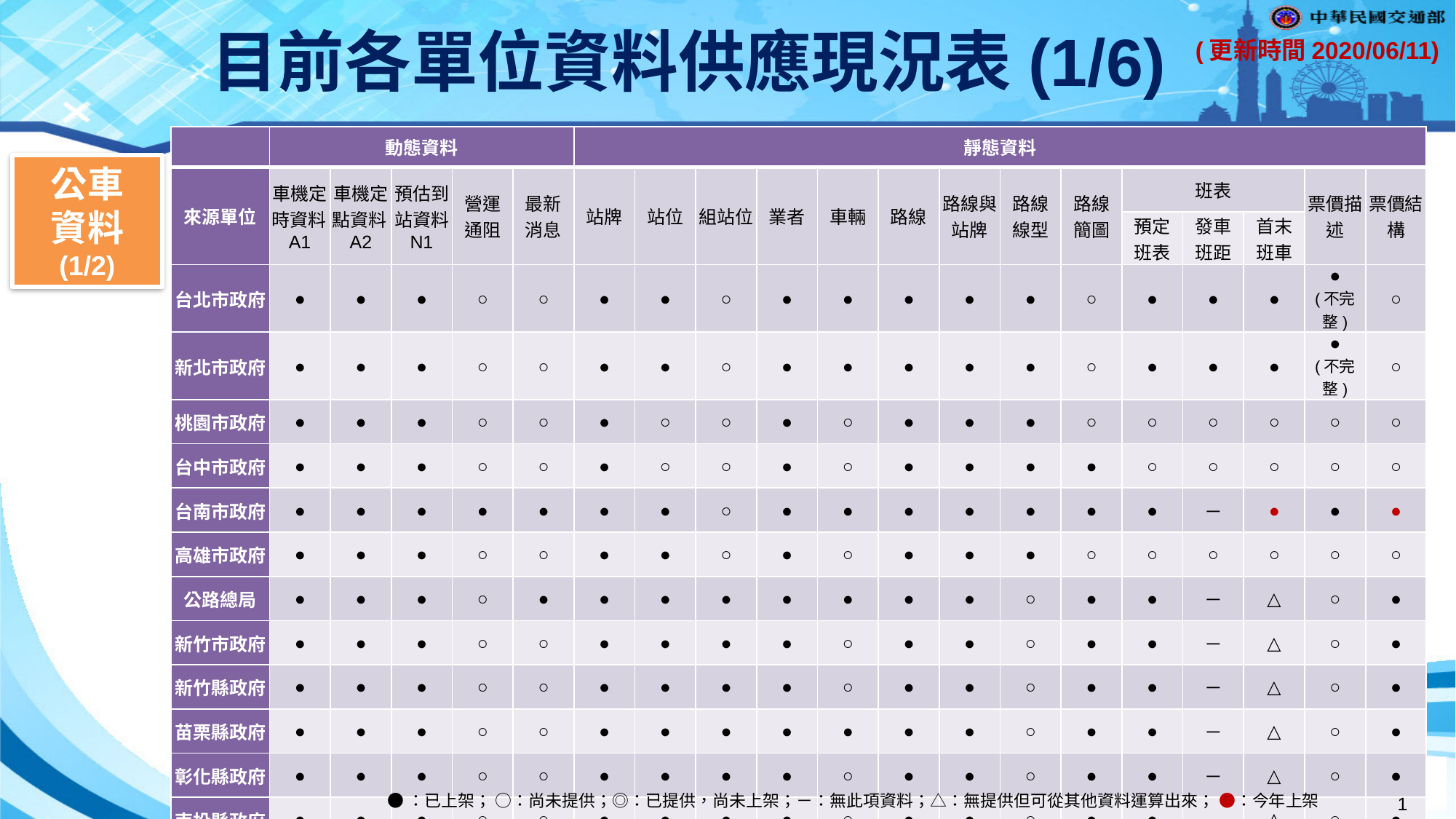

目前各單位資料供應現況表(1/6)
|  | 動態資料 |  |  |  |  | 靜態資料 |  |  |  |  |  |  |  |  |  |  |  |  |  |
| --- | --- | --- | --- | --- | --- | --- | --- | --- | --- | --- | --- | --- | --- | --- | --- | --- | --- | --- | --- |
| 來源單位 | 車機定時資料A1 | 車機定點資料A2 | 預估到站資料 N1 | 營運 通阻 | 最新 消息 | 站牌 | 站位 | 組站位 | 業者 | 車輛 | 路線 | 路線與站牌 | 路線 線型 | 路線 簡圖 | 班表 |  |  | 票價描述 | 票價結構 |
|  |  |  |  |  |  |  |  |  |  |  |  |  |  |  | 預定 班表 | 發車 班距 | 首末 班車 |  |  |
| 台北市政府 | ● | ● | ● | ○ | ○ | ● | ● | ○ | ● | ● | ● | ● | ● | ○ | ● | ● | ● | ● (不完整) | ○ |
| 新北市政府 | ● | ● | ● | ○ | ○ | ● | ● | ○ | ● | ● | ● | ● | ● | ○ | ● | ● | ● | ● (不完整) | ○ |
| 桃園市政府 | ● | ● | ● | ○ | ○ | ● | ○ | ○ | ● | ○ | ● | ● | ● | ○ | ○ | ○ | ○ | ○ | ○ |
| 台中市政府 | ● | ● | ● | ○ | ○ | ● | ○ | ○ | ● | ○ | ● | ● | ● | ● | ○ | ○ | ○ | ○ | ○ |
| 台南市政府 | ● | ● | ● | ● | ● | ● | ● | ○ | ● | ● | ● | ● | ● | ● | ● | ─ | ● | ● | ● |
| 高雄市政府 | ● | ● | ● | ○ | ○ | ● | ● | ○ | ● | ○ | ● | ● | ● | ○ | ○ | ○ | ○ | ○ | ○ |
| 公路總局 | ● | ● | ● | ○ | ● | ● | ● | ● | ● | ● | ● | ● | ○ | ● | ● | ─ | △ | ○ | ● |
| 新竹市政府 | ● | ● | ● | ○ | ○ | ● | ● | ● | ● | ○ | ● | ● | ○ | ● | ● | ─ | △ | ○ | ● |
| 新竹縣政府 | ● | ● | ● | ○ | ○ | ● | ● | ● | ● | ○ | ● | ● | ○ | ● | ● | ─ | △ | ○ | ● |
| 苗栗縣政府 | ● | ● | ● | ○ | ○ | ● | ● | ● | ● | ● | ● | ● | ○ | ● | ● | ─ | △ | ○ | ● |
| 彰化縣政府 | ● | ● | ● | ○ | ○ | ● | ● | ● | ● | ○ | ● | ● | ○ | ● | ● | ─ | △ | ○ | ● |
| 南投縣政府 | ● | ● | ● | ○ | ○ | ● | ● | ● | ● | ○ | ● | ● | ○ | ● | ● | ─ | △ | ○ | ● |
公車
資料
(1/2)
1
●：已上架； ○：尚未提供；◎：已提供，尚未上架；－：無此項資料；△：無提供但可從其他資料運算出來； ●：今年上架
1